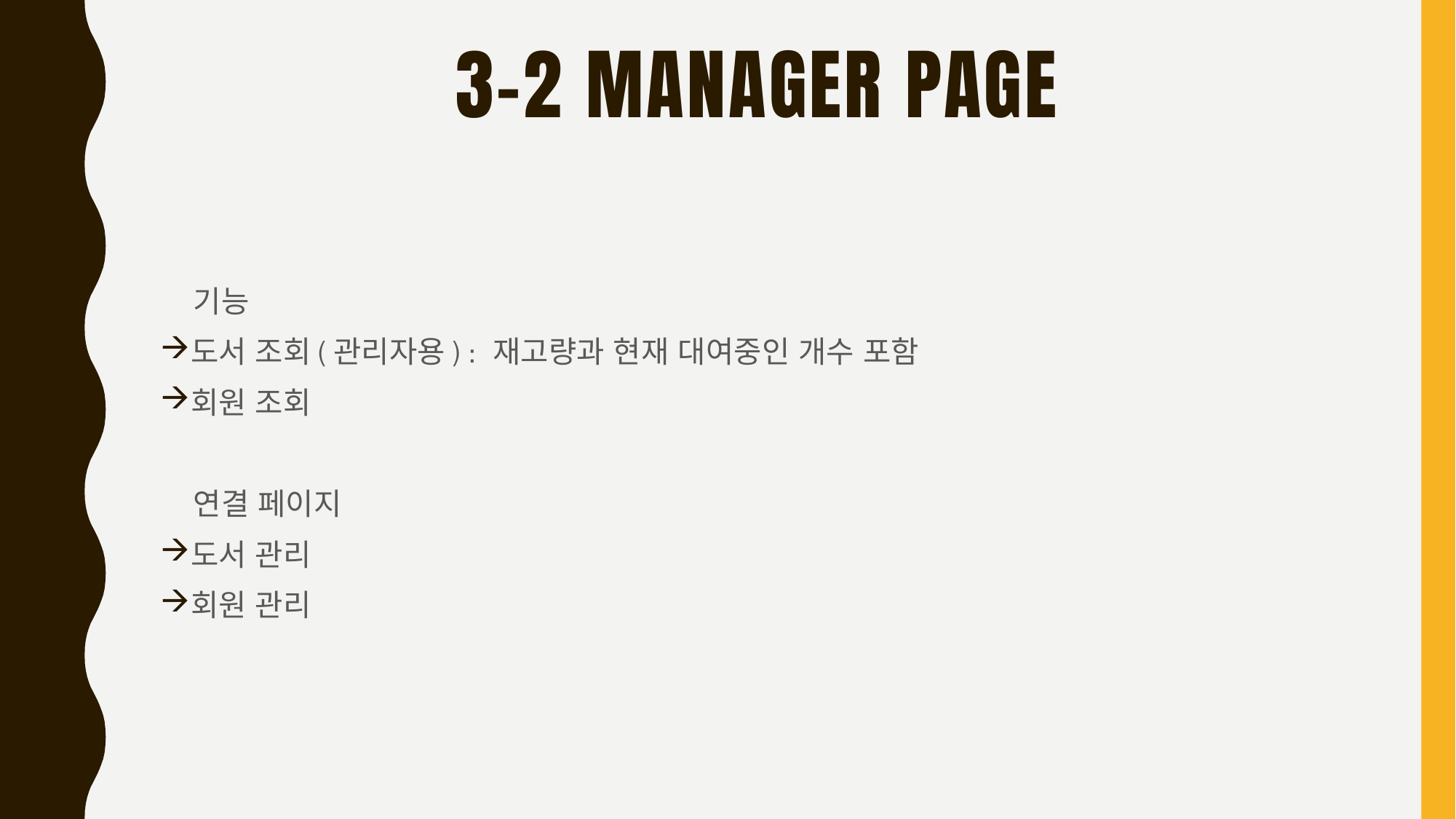

# 3-2 manager Page
   기능
도서 조회(관리자용) : 재고량과 현재 대여중인 개수 포함
회원 조회

   연결 페이지
도서 관리
회원 관리